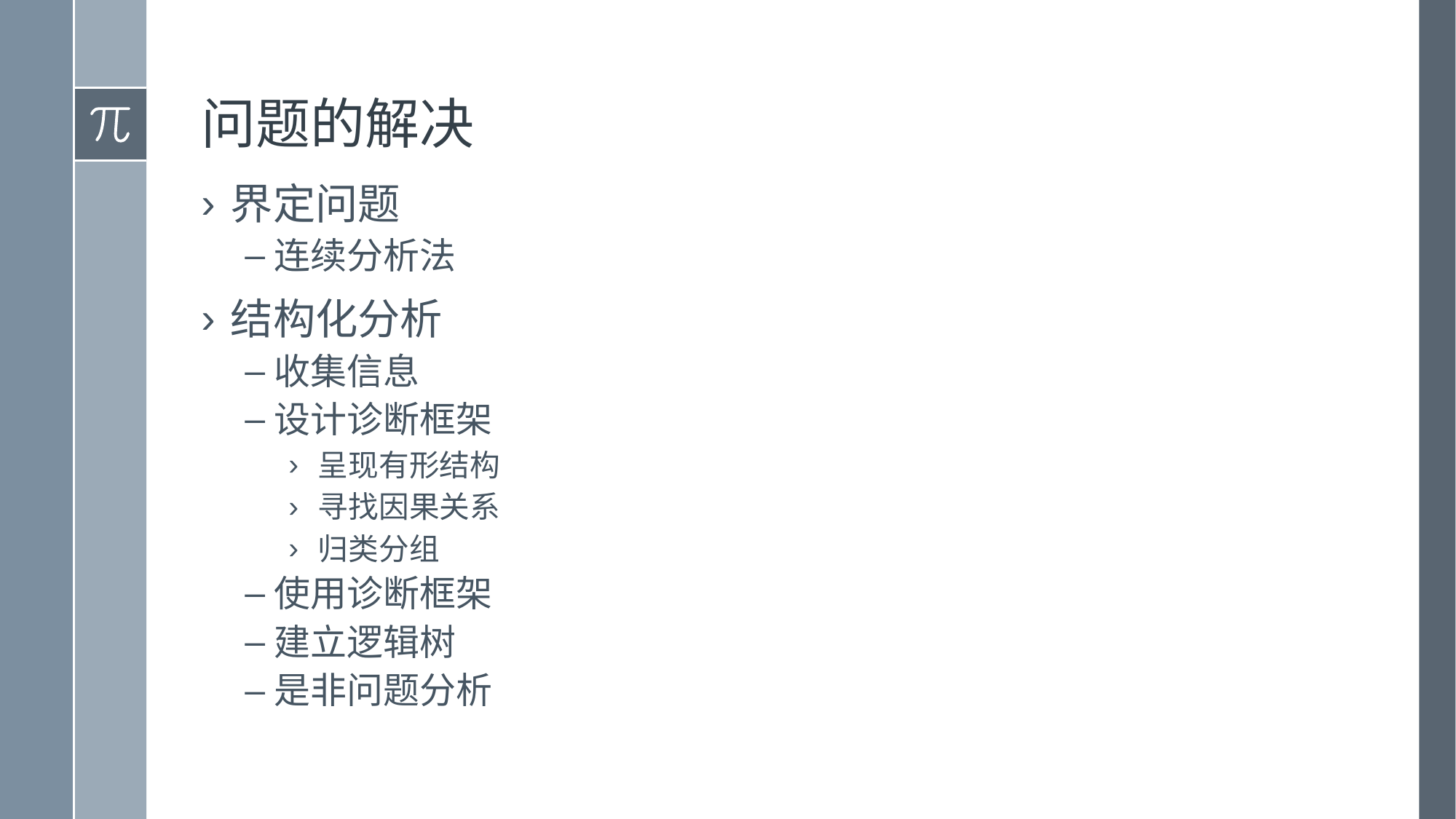

# 问题的解决
界定问题
连续分析法
结构化分析
收集信息
设计诊断框架
呈现有形结构
寻找因果关系
归类分组
使用诊断框架
建立逻辑树
是非问题分析